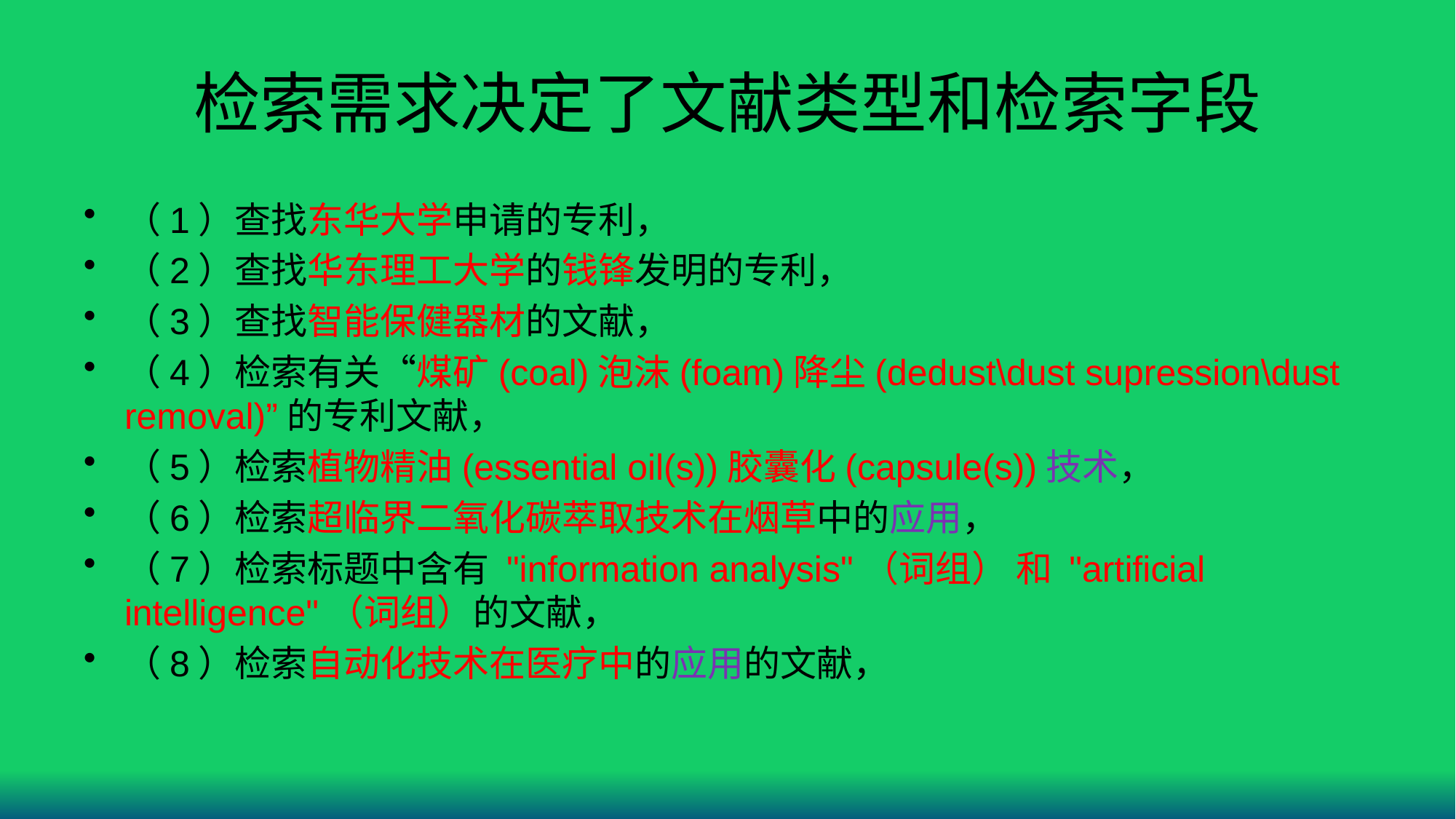

# 检索需求决定了文献类型和检索字段
（1）查找东华大学申请的专利，专利文献，申请人
（2）查找华东理工大学的钱锋发明的专利，专利文献，申请人，发明人
（3）查找智能保健器材的文献，文献，内容
（4）检索有关“煤矿(coal)泡沫(foam)降尘(dedust\dust supression\dust removal)”的专利文献，专利文献，内容
（5）检索植物精油(essential oil(s))胶囊化(capsule(s))技术，文献，内容
（6）检索超临界二氧化碳萃取技术在烟草中的应用，文献，内容
（7）检索标题中含有 "information analysis"（词组） 和 "artificial intelligence"（词组）的文献，文献，标题
（8）检索自动化技术在医疗中的应用的文献，文献，内容